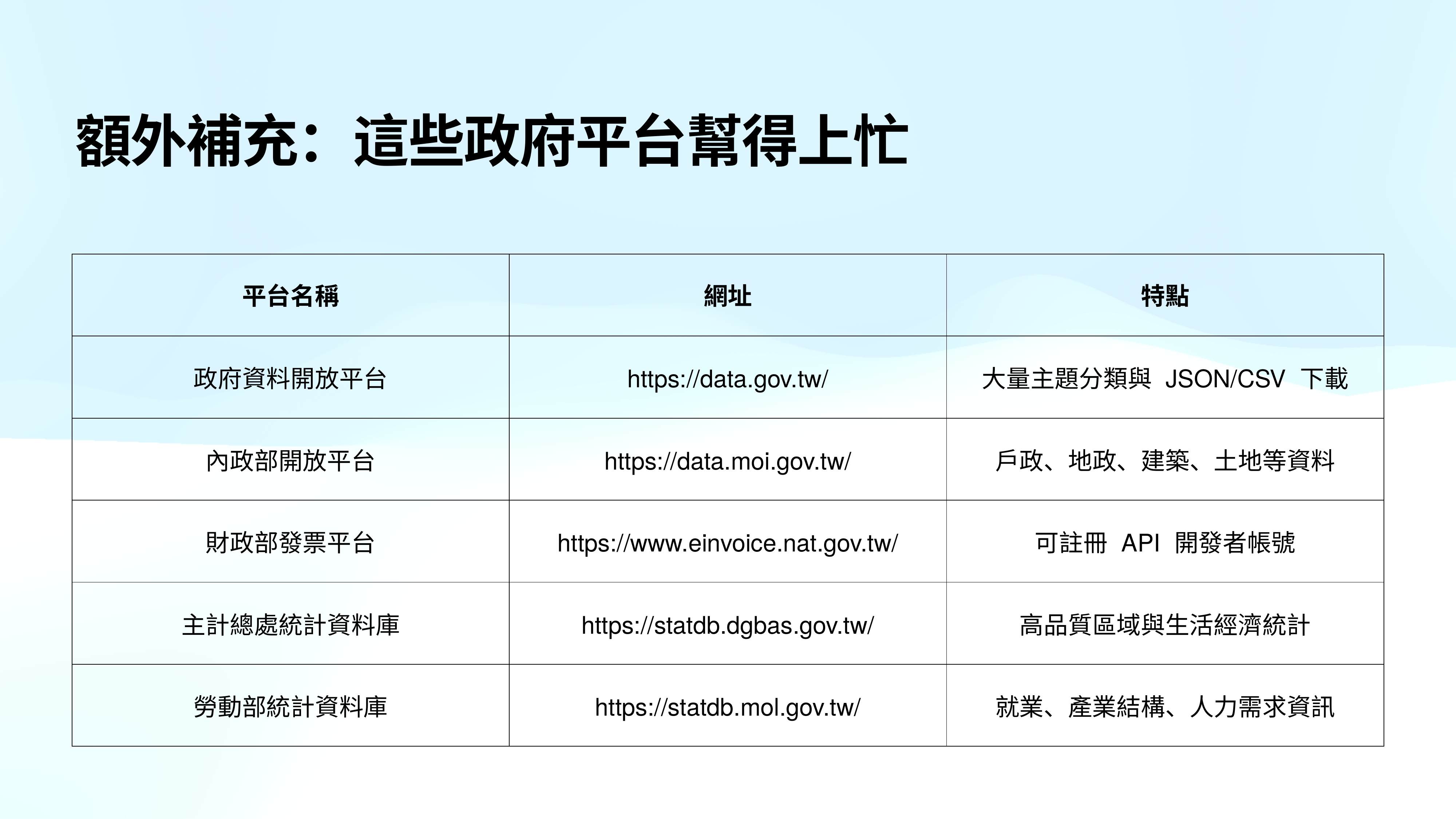

# 額外補充：這些政府平台幫得上忙
| 平台名稱 | 網址 | 特點 |
| --- | --- | --- |
| 政府資料開放平台 | https://data.gov.tw/ | 大量主題分類與 JSON/CSV 下載 |
| 內政部開放平台 | https://data.moi.gov.tw/ | 戶政、地政、建築、土地等資料 |
| 財政部發票平台 | https://www.einvoice.nat.gov.tw/ | 可註冊 API 開發者帳號 |
| 主計總處統計資料庫 | https://statdb.dgbas.gov.tw/ | 高品質區域與生活經濟統計 |
| 勞動部統計資料庫 | https://statdb.mol.gov.tw/ | 就業、產業結構、人力需求資訊 |